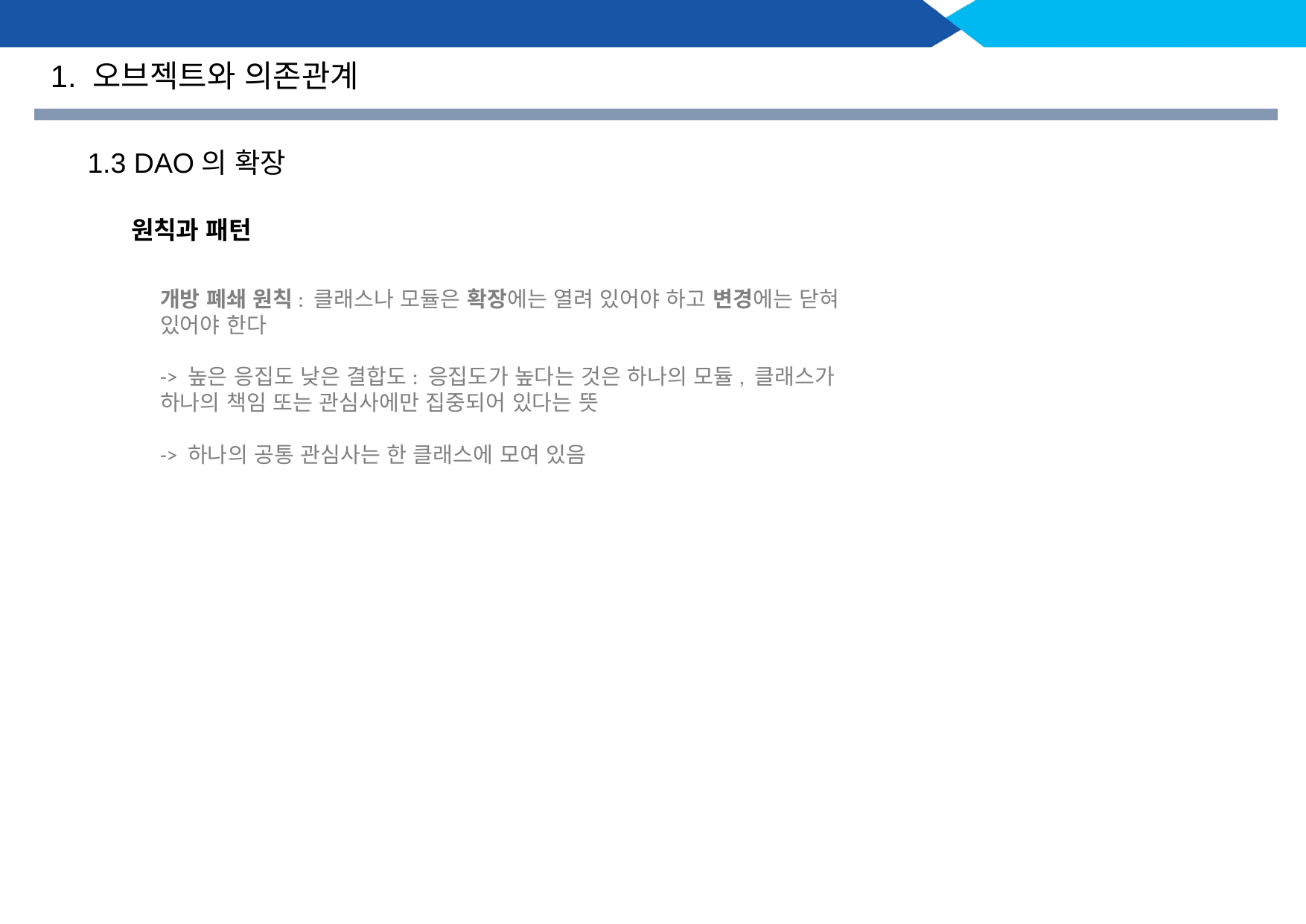

1. 오브젝트와 의존관계
1.3 DAO의 확장
원칙과 패턴
개방 폐쇄 원칙: 클래스나 모듈은 확장에는 열려 있어야 하고 변경에는 닫혀 있어야 한다

-> 높은 응집도 낮은 결합도: 응집도가 높다는 것은 하나의 모듈, 클래스가 하나의 책임 또는 관심사에만 집중되어 있다는 뜻

-> 하나의 공통 관심사는 한 클래스에 모여 있음